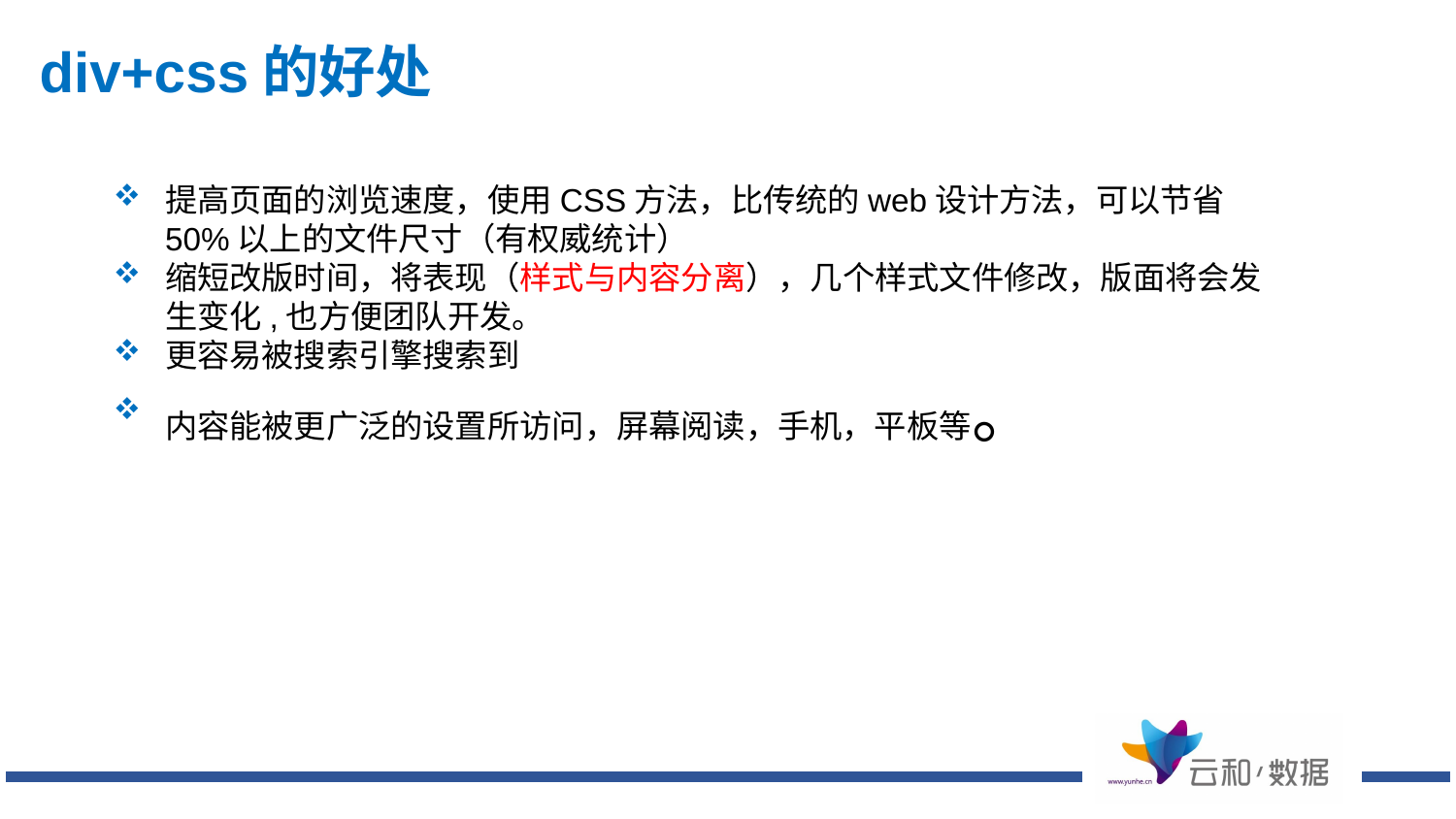

# div+css的好处
提高页面的浏览速度，使用CSS方法，比传统的web设计方法，可以节省50%以上的文件尺寸（有权威统计）
缩短改版时间，将表现（样式与内容分离），几个样式文件修改，版面将会发生变化,也方便团队开发。
更容易被搜索引擎搜索到
内容能被更广泛的设置所访问，屏幕阅读，手机，平板等。